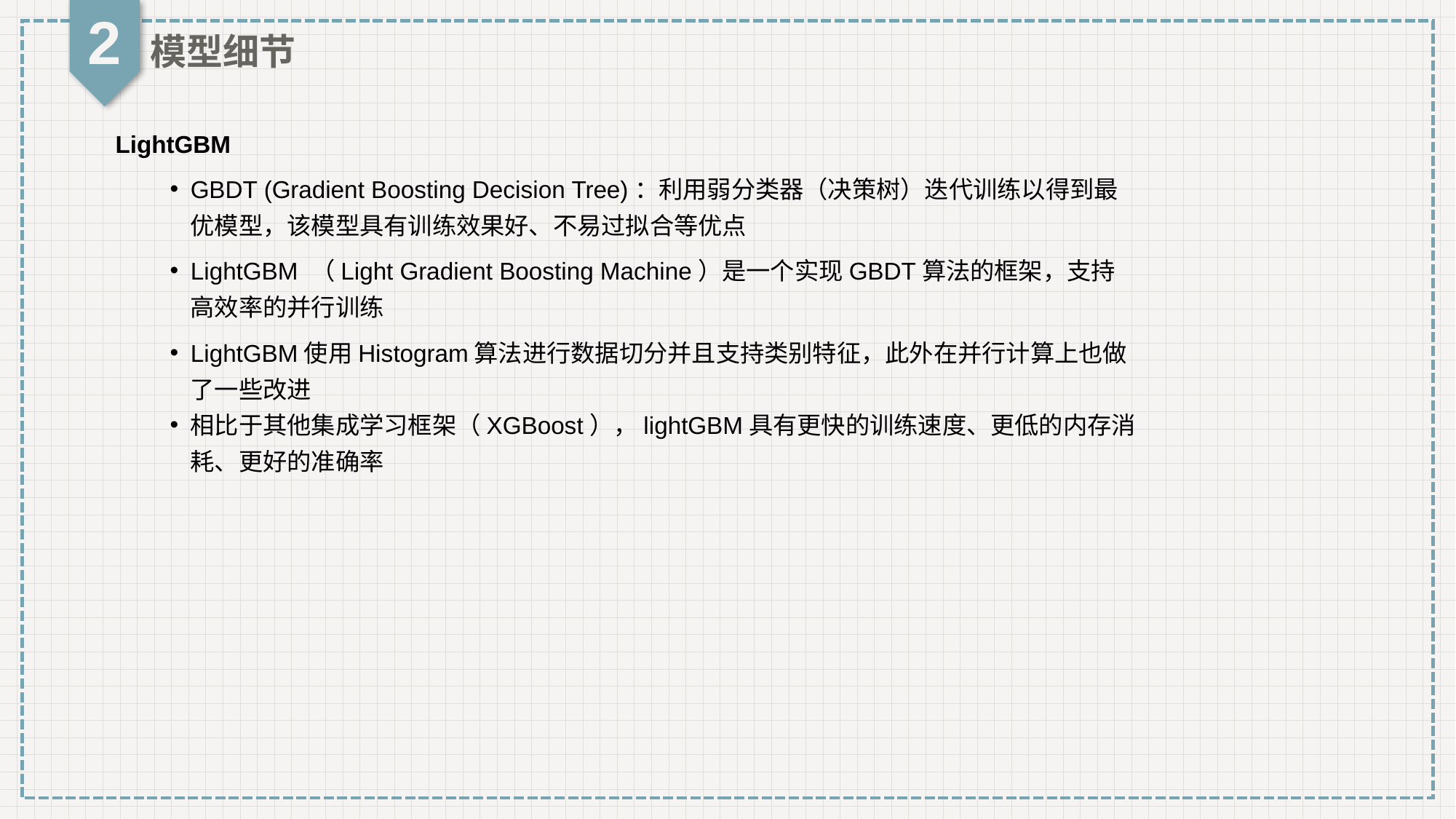

2
模型细节
LightGBM
GBDT (Gradient Boosting Decision Tree)：利用弱分类器（决策树）迭代训练以得到最优模型，该模型具有训练效果好、不易过拟合等优点
LightGBM （Light Gradient Boosting Machine）是一个实现GBDT算法的框架，支持高效率的并行训练
LightGBM使用Histogram算法进行数据切分并且支持类别特征，此外在并行计算上也做了一些改进
相比于其他集成学习框架（XGBoost），lightGBM具有更快的训练速度、更低的内存消耗、更好的准确率